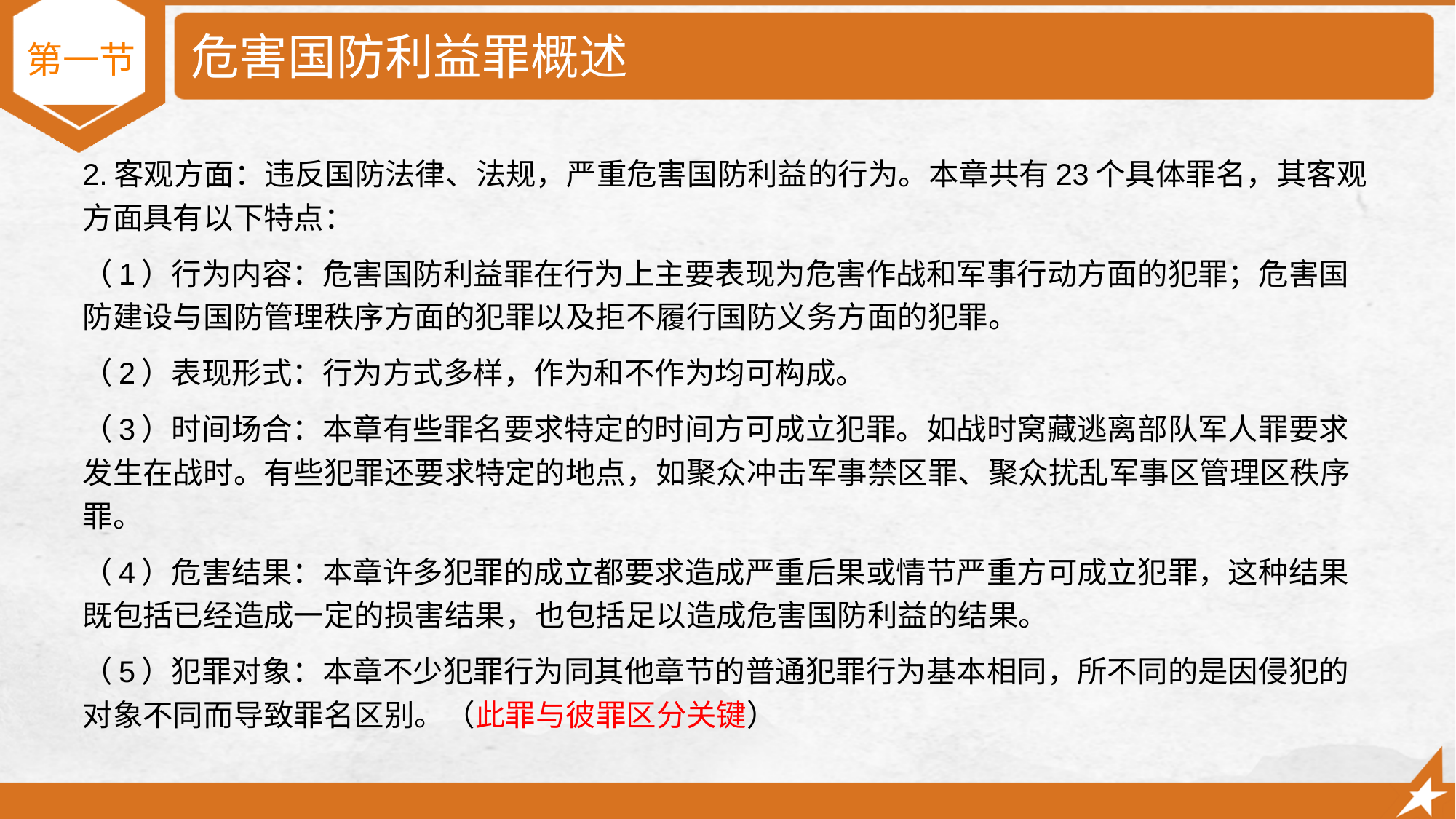

# 危害国防利益罪概述
第一节
2.客观方面：违反国防法律、法规，严重危害国防利益的行为。本章共有23个具体罪名，其客观方面具有以下特点：
（1）行为内容：危害国防利益罪在行为上主要表现为危害作战和军事行动方面的犯罪；危害国防建设与国防管理秩序方面的犯罪以及拒不履行国防义务方面的犯罪。
（2）表现形式：行为方式多样，作为和不作为均可构成。
（3）时间场合：本章有些罪名要求特定的时间方可成立犯罪。如战时窝藏逃离部队军人罪要求发生在战时。有些犯罪还要求特定的地点，如聚众冲击军事禁区罪、聚众扰乱军事区管理区秩序罪。
（4）危害结果：本章许多犯罪的成立都要求造成严重后果或情节严重方可成立犯罪，这种结果既包括已经造成一定的损害结果，也包括足以造成危害国防利益的结果。
（5）犯罪对象：本章不少犯罪行为同其他章节的普通犯罪行为基本相同，所不同的是因侵犯的对象不同而导致罪名区别。（此罪与彼罪区分关键）